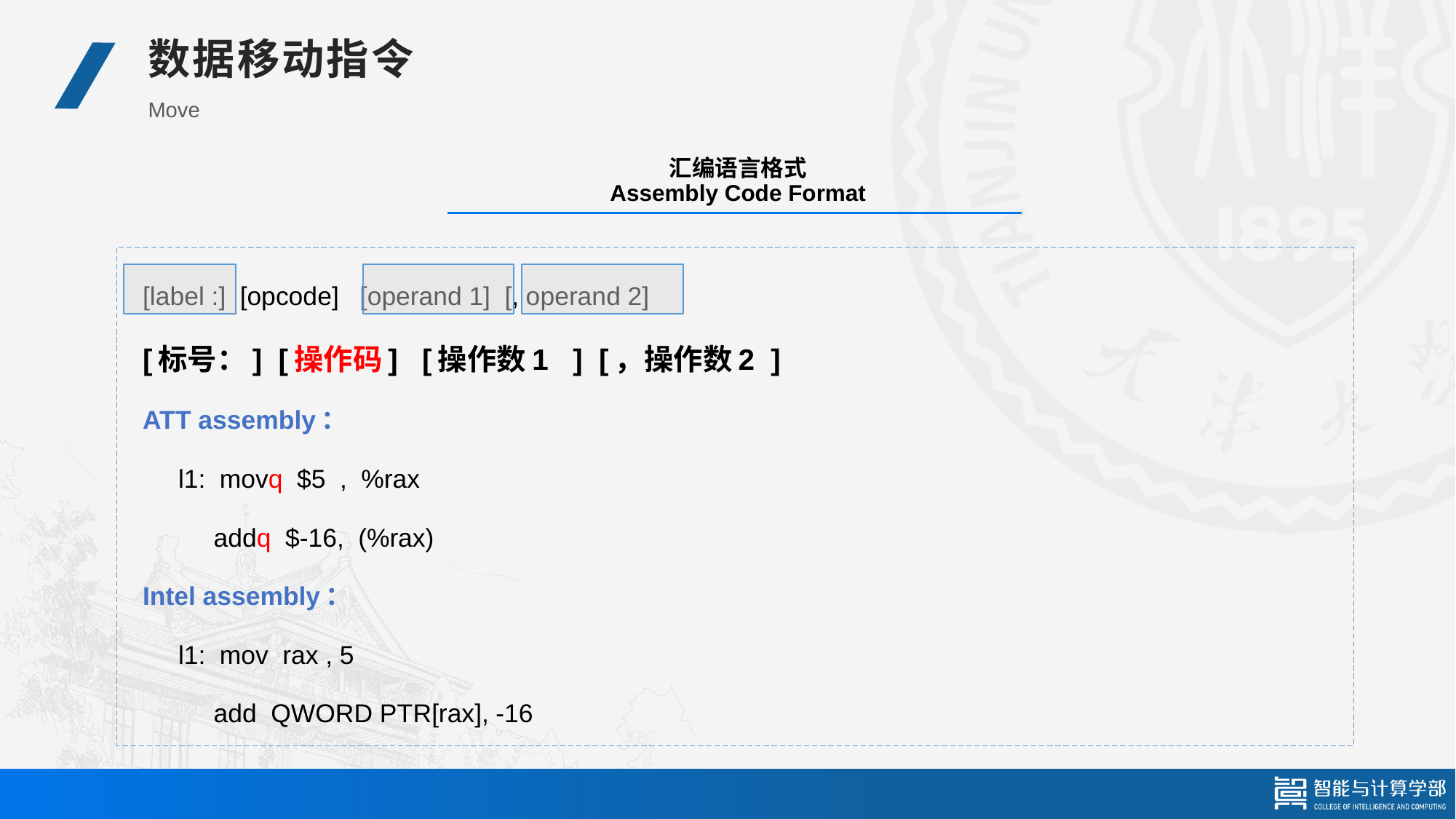

数据移动指令
Move
# 汇编语言格式 Assembly Code Format
[label :]  [opcode]   [operand 1]  [, operand 2]
[标号：]  [操作码]   [操作数1   ]  [，操作数2  ]
ATT assembly：
     l1:  movq  $5  ,  %rax
          addq  $-16,  (%rax)
Intel assembly：
     l1:  mov  rax , 5
          add  QWORD PTR[rax], -16